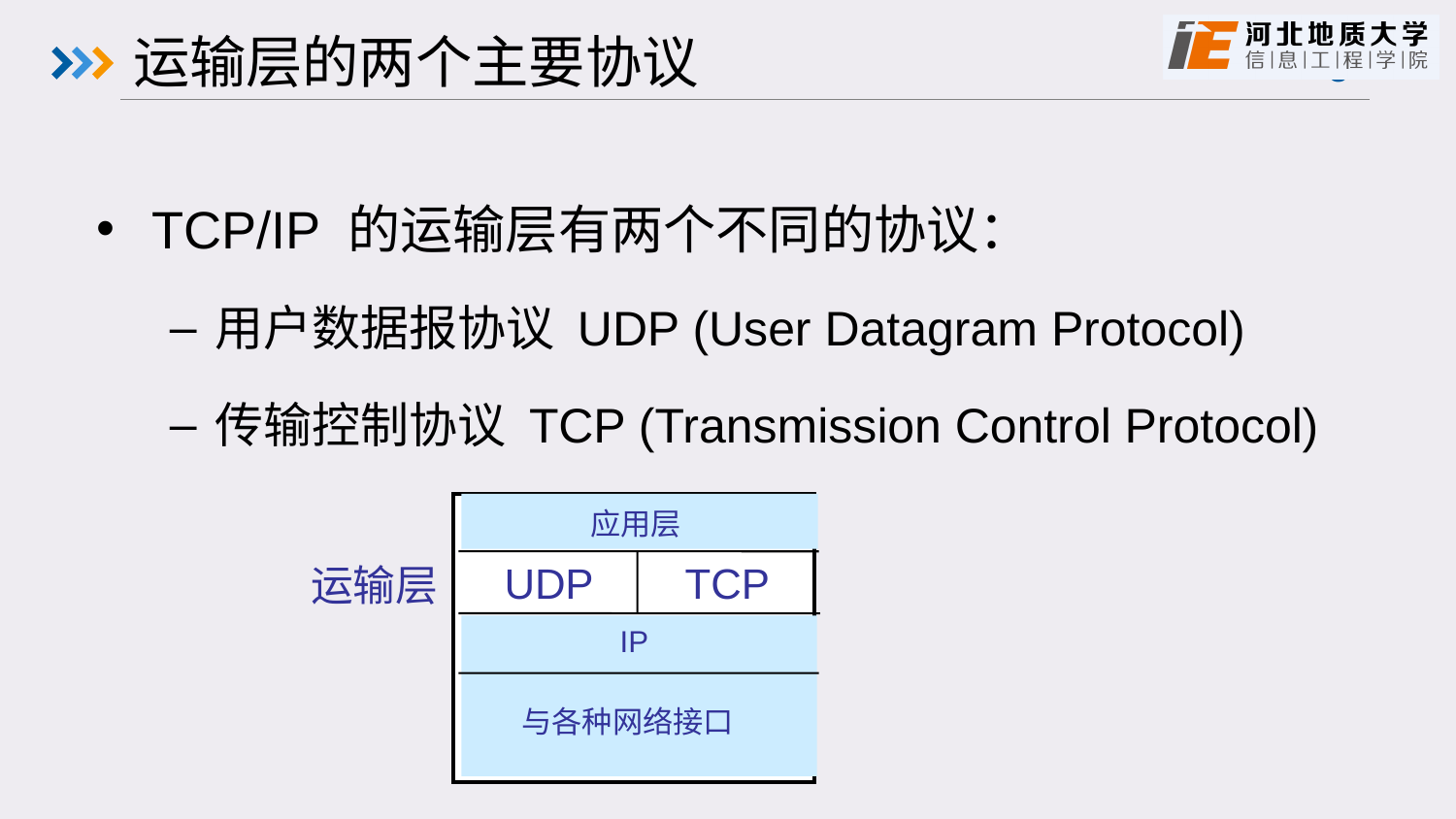

# 运输层的两个主要协议
TCP/IP 的运输层有两个不同的协议：
用户数据报协议 UDP (User Datagram Protocol)
传输控制协议 TCP (Transmission Control Protocol)

应用层

运输层
UDP
TCP

IP

与各种网络接口